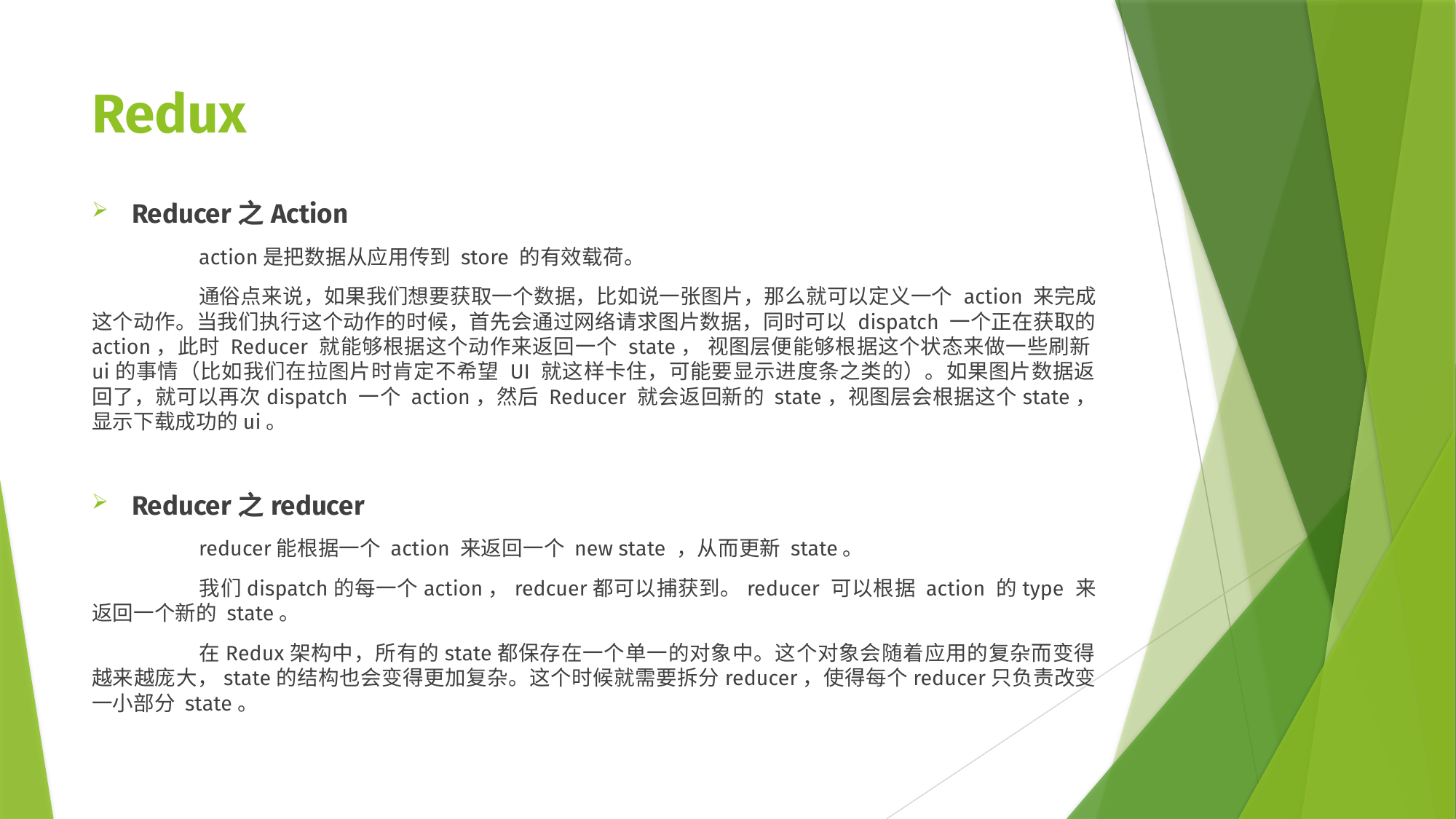

# Redux
Reducer之Action
	action是把数据从应用传到 store 的有效载荷。
	通俗点来说，如果我们想要获取一个数据，比如说一张图片，那么就可以定义一个 action 来完成这个动作。当我们执行这个动作的时候，首先会通过网络请求图片数据，同时可以 dispatch 一个正在获取的 action，此时 Reducer 就能够根据这个动作来返回一个 state， 视图层便能够根据这个状态来做一些刷新ui的事情（比如我们在拉图片时肯定不希望 UI 就这样卡住，可能要显示进度条之类的）。如果图片数据返回了，就可以再次dispatch 一个 action，然后 Reducer 就会返回新的 state，视图层会根据这个state，显示下载成功的ui。

Reducer之reducer
	reducer能根据一个 action 来返回一个 new state ，从而更新 state。
	我们dispatch的每一个action，redcuer都可以捕获到。reducer 可以根据 action 的type 来返回一个新的 state。
	在Redux架构中，所有的state都保存在一个单一的对象中。这个对象会随着应用的复杂而变得越来越庞大，state的结构也会变得更加复杂。这个时候就需要拆分reducer，使得每个reducer只负责改变一小部分 state。